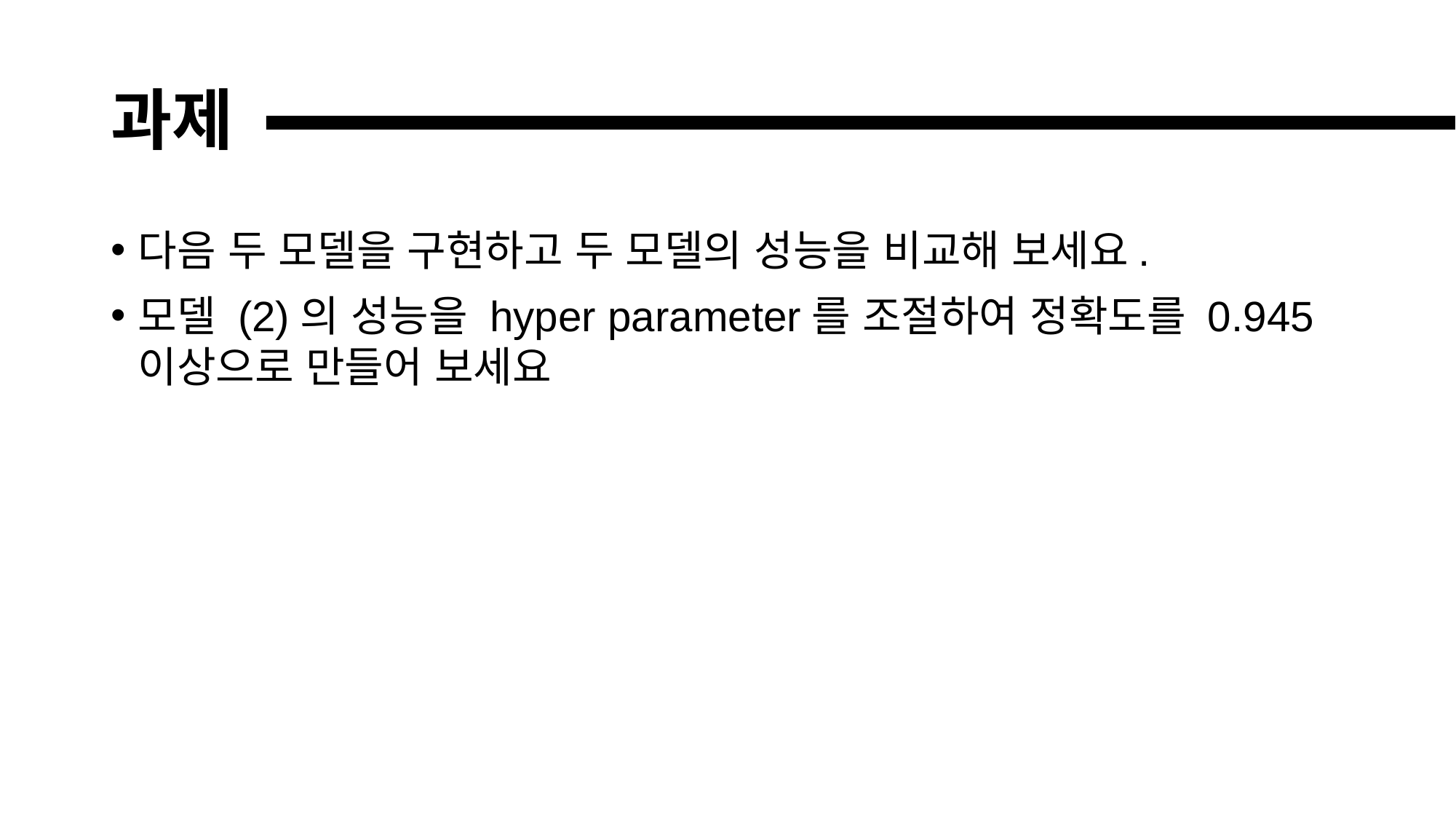

과제
다음 두 모델을 구현하고 두 모델의 성능을 비교해 보세요.
모델 (2)의 성능을 hyper parameter를 조절하여 정확도를 0.945 이상으로 만들어 보세요